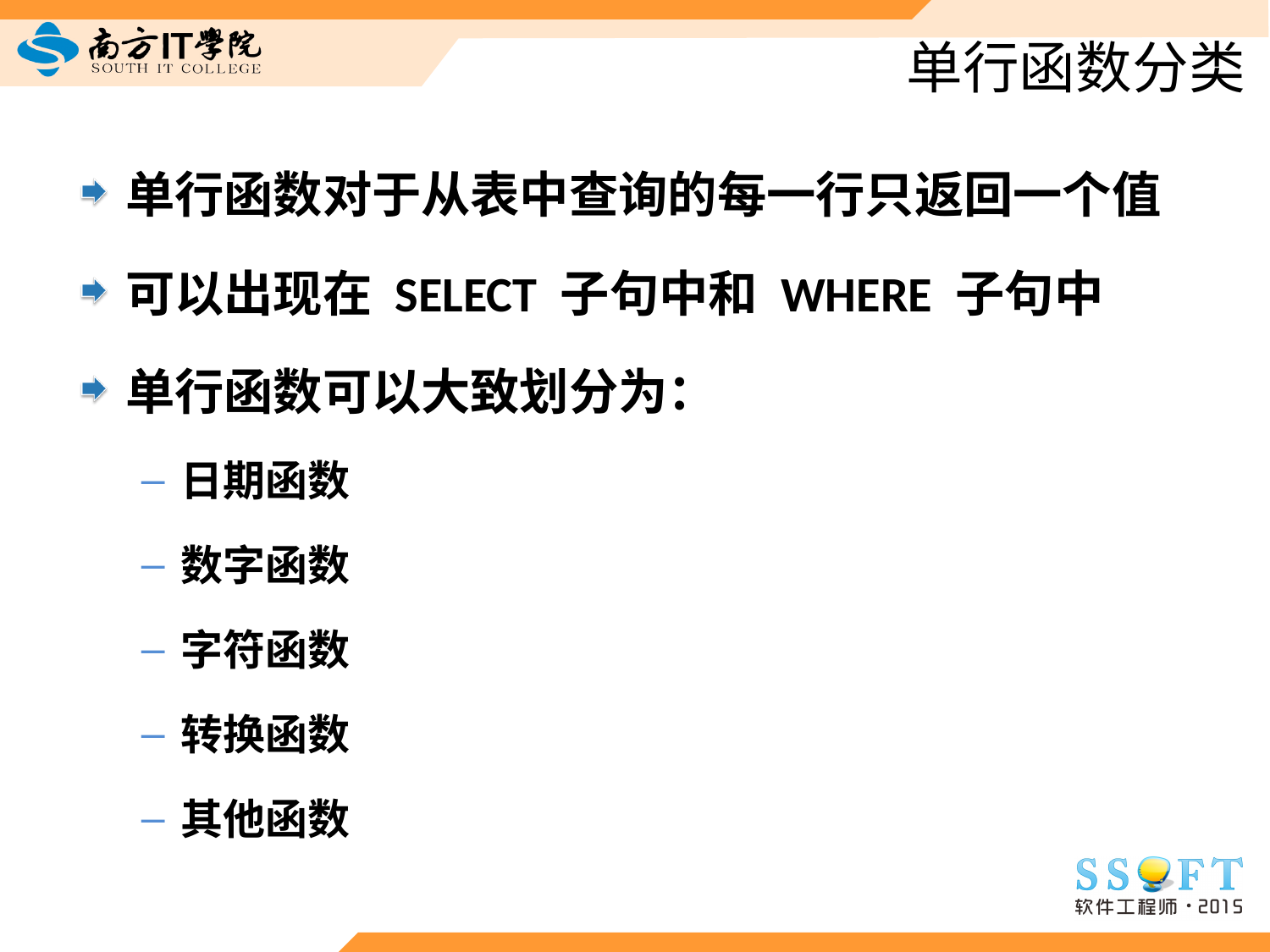

# 单行函数分类
单行函数对于从表中查询的每一行只返回一个值
可以出现在 SELECT 子句中和 WHERE 子句中
单行函数可以大致划分为：
日期函数
数字函数
字符函数
转换函数
其他函数